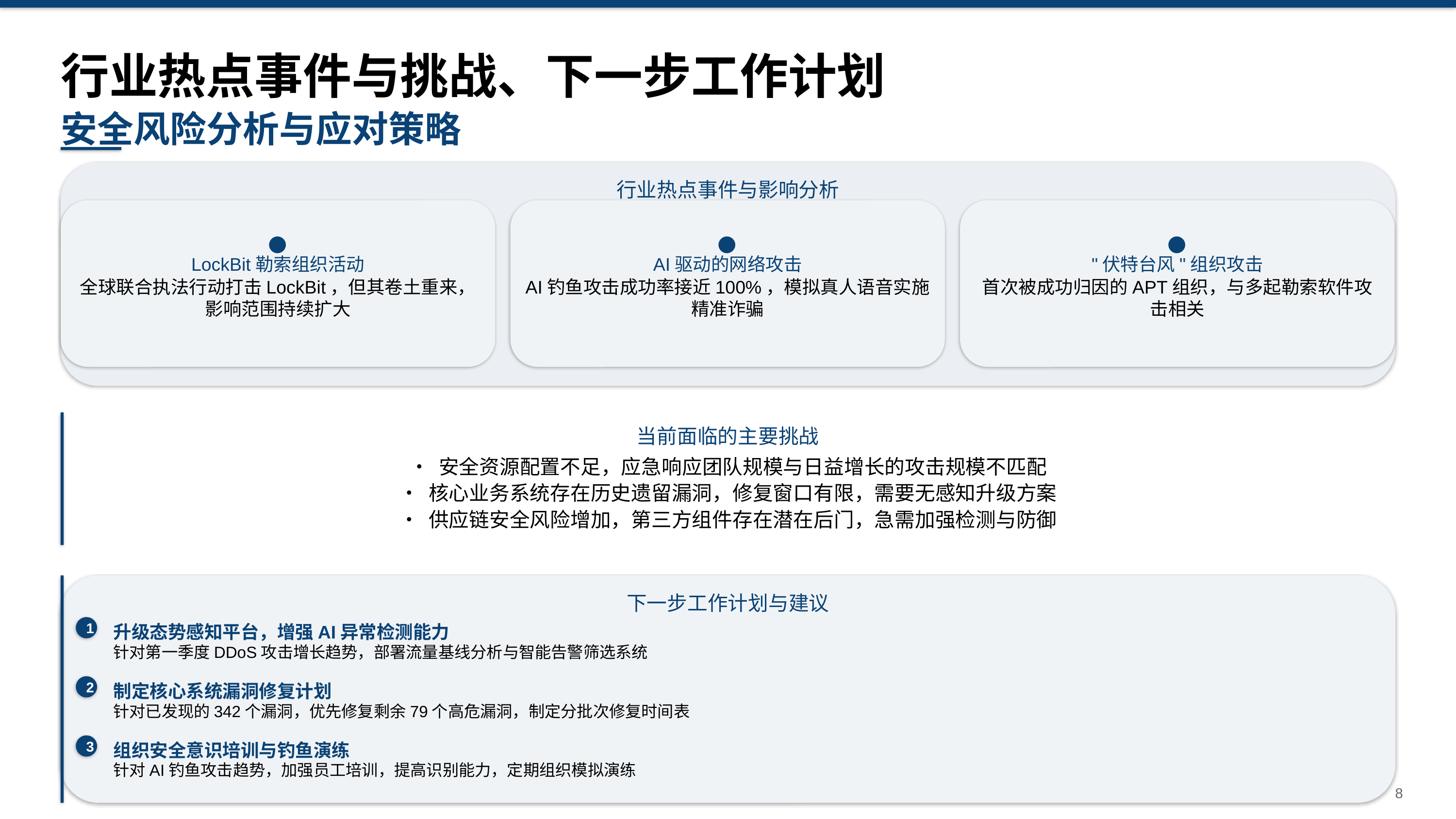

行业热点事件与挑战、下一步工作计划
安全风险分析与应对策略

行业热点事件与影响分析

●
●
●
LockBit勒索组织活动
AI驱动的网络攻击
"伏特台风"组织攻击
全球联合执法行动打击LockBit，但其卷土重来，影响范围持续扩大
AI钓鱼攻击成功率接近100%，模拟真人语音实施精准诈骗
首次被成功归因的APT组织，与多起勒索软件攻击相关

当前面临的主要挑战
• 安全资源配置不足，应急响应团队规模与日益增长的攻击规模不匹配
• 核心业务系统存在历史遗留漏洞，修复窗口有限，需要无感知升级方案
• 供应链安全风险增加，第三方组件存在潜在后门，急需加强检测与防御

下一步工作计划与建议
1
升级态势感知平台，增强AI异常检测能力
针对第一季度DDoS攻击增长趋势，部署流量基线分析与智能告警筛选系统
2
制定核心系统漏洞修复计划
针对已发现的342个漏洞，优先修复剩余79个高危漏洞，制定分批次修复时间表
3
组织安全意识培训与钓鱼演练
针对AI钓鱼攻击趋势，加强员工培训，提高识别能力，定期组织模拟演练
8